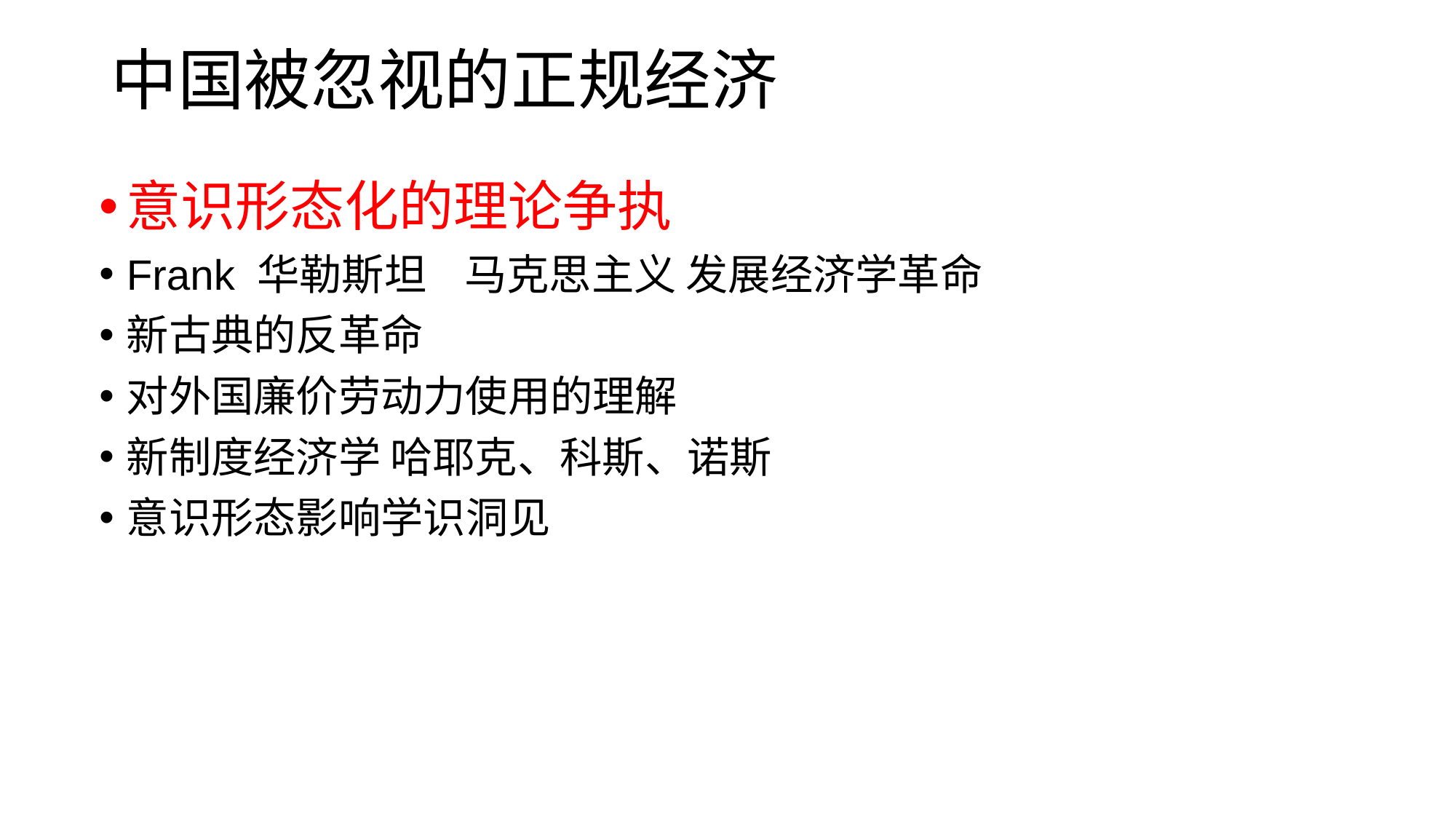

# 中国被忽视的正规经济
意识形态化的理论争执
Frank 华勒斯坦    马克思主义 发展经济学革命
新古典的反革命
对外国廉价劳动力使用的理解
新制度经济学 哈耶克、科斯、诺斯
意识形态影响学识洞见